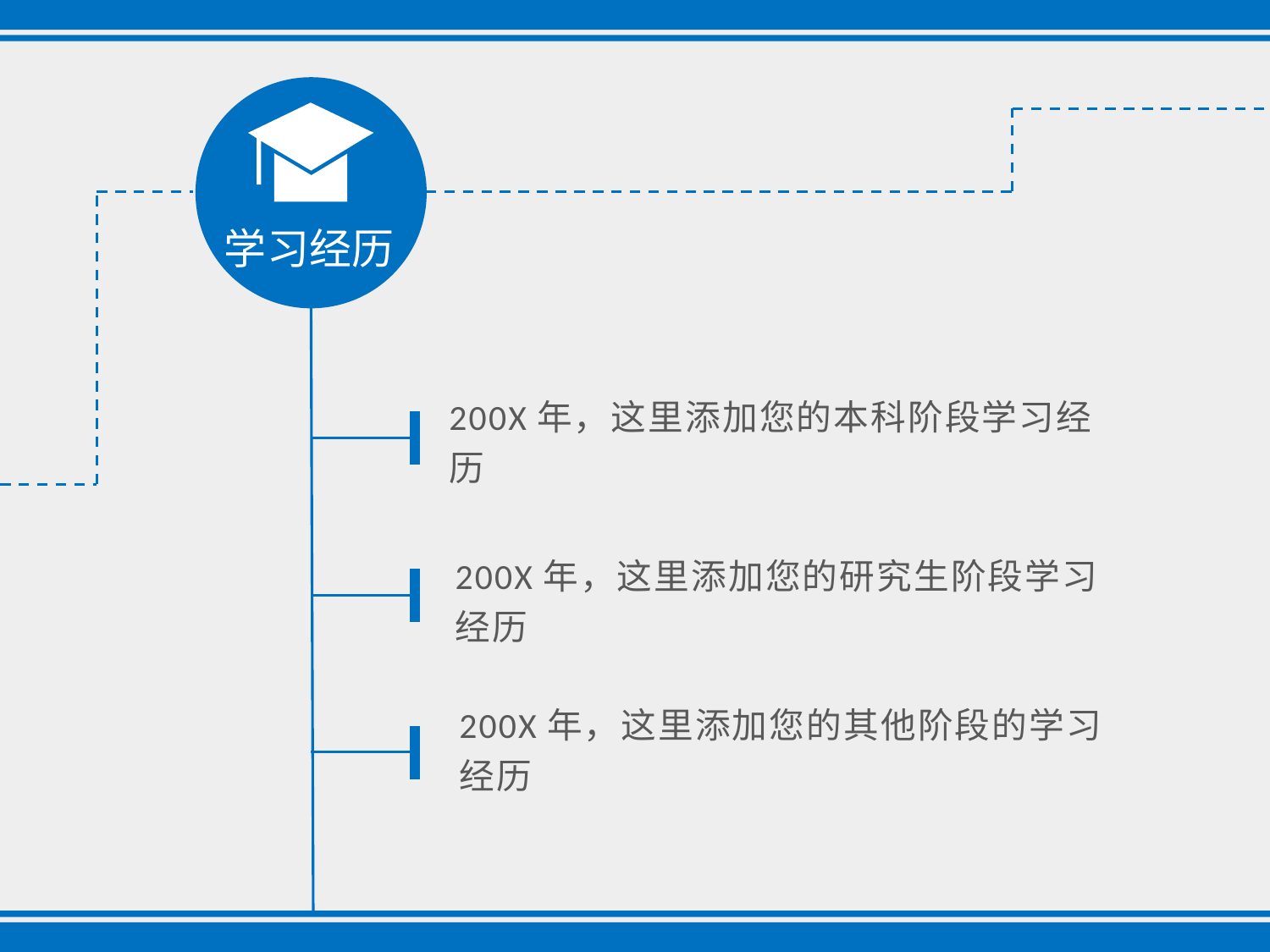

学习经历
200X年，这里添加您的本科阶段学习经历
200X年，这里添加您的研究生阶段学习经历

200X年，这里添加您的其他阶段的学习经历